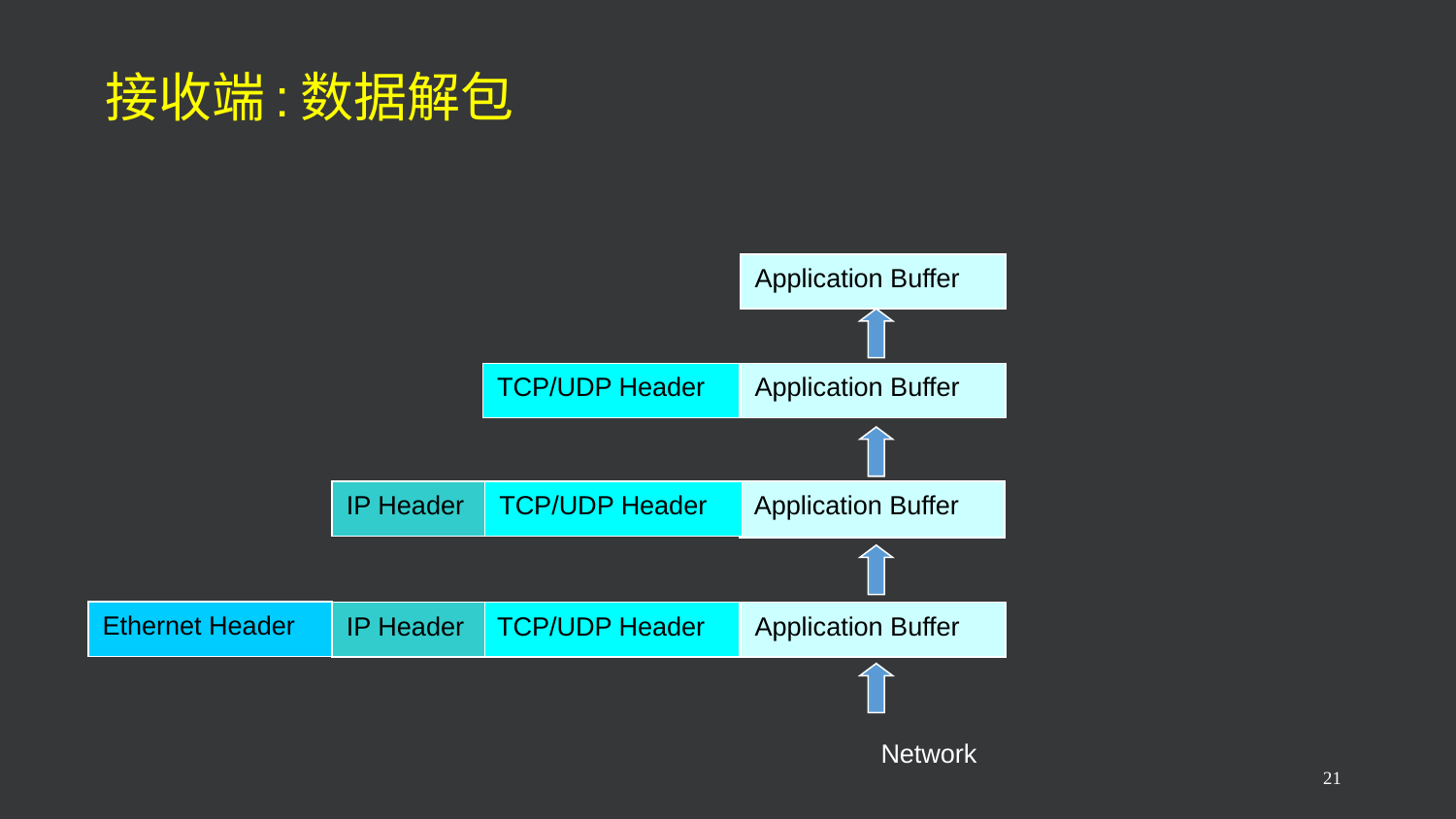

# 接收端:数据解包
Application Buffer

TCP/UDP Header
Application Buffer

IP Header
TCP/UDP Header
Application Buffer

Ethernet Header
IP Header
TCP/UDP Header
Application Buffer

Network
21